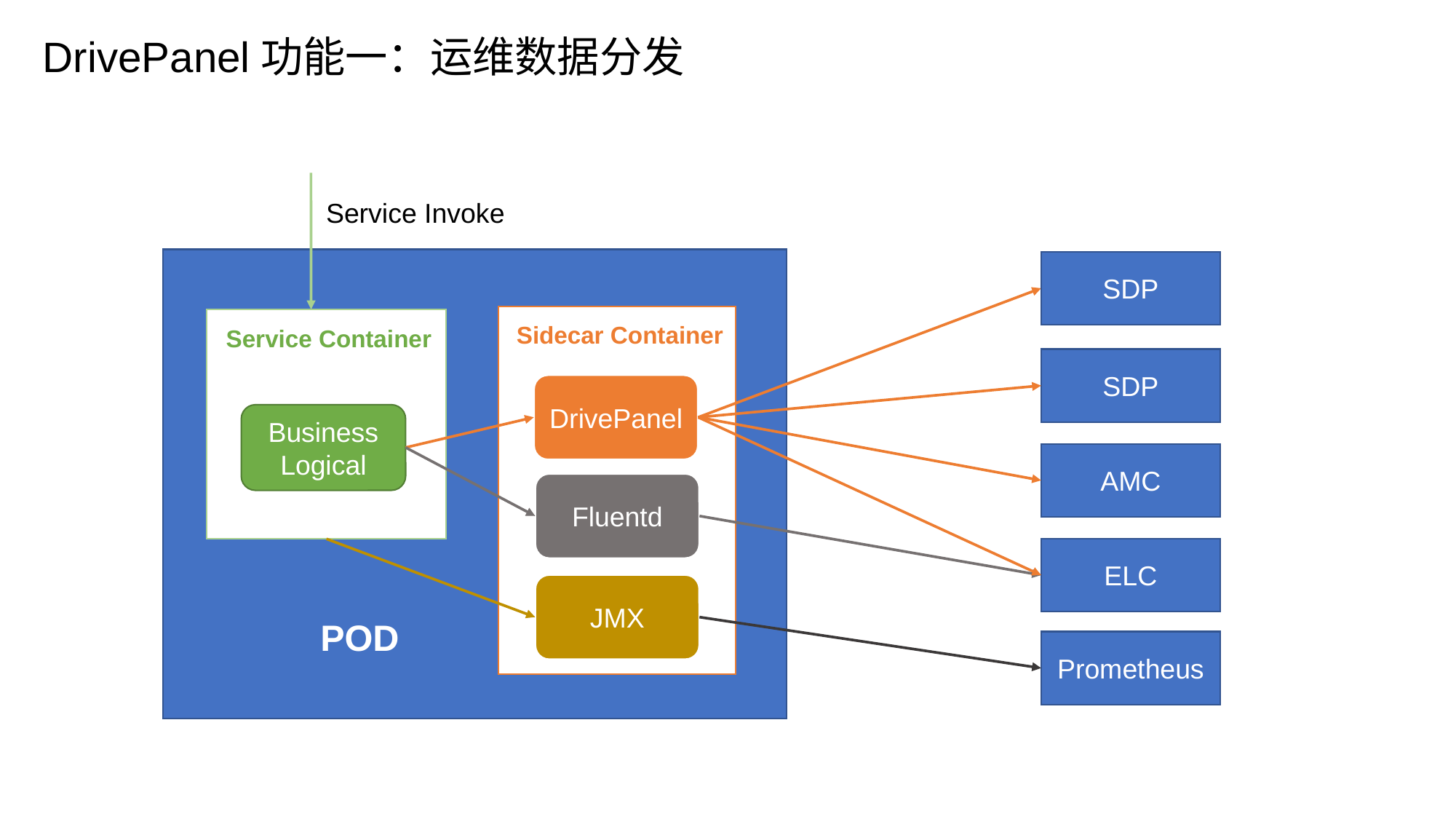

DrivePanel功能一：运维数据分发
Service Invoke

SDP

Sidecar Container
Service Container
SDP
DrivePanel
Business
Logical
AMC
Fluentd
ELC
JMX
POD
Prometheus